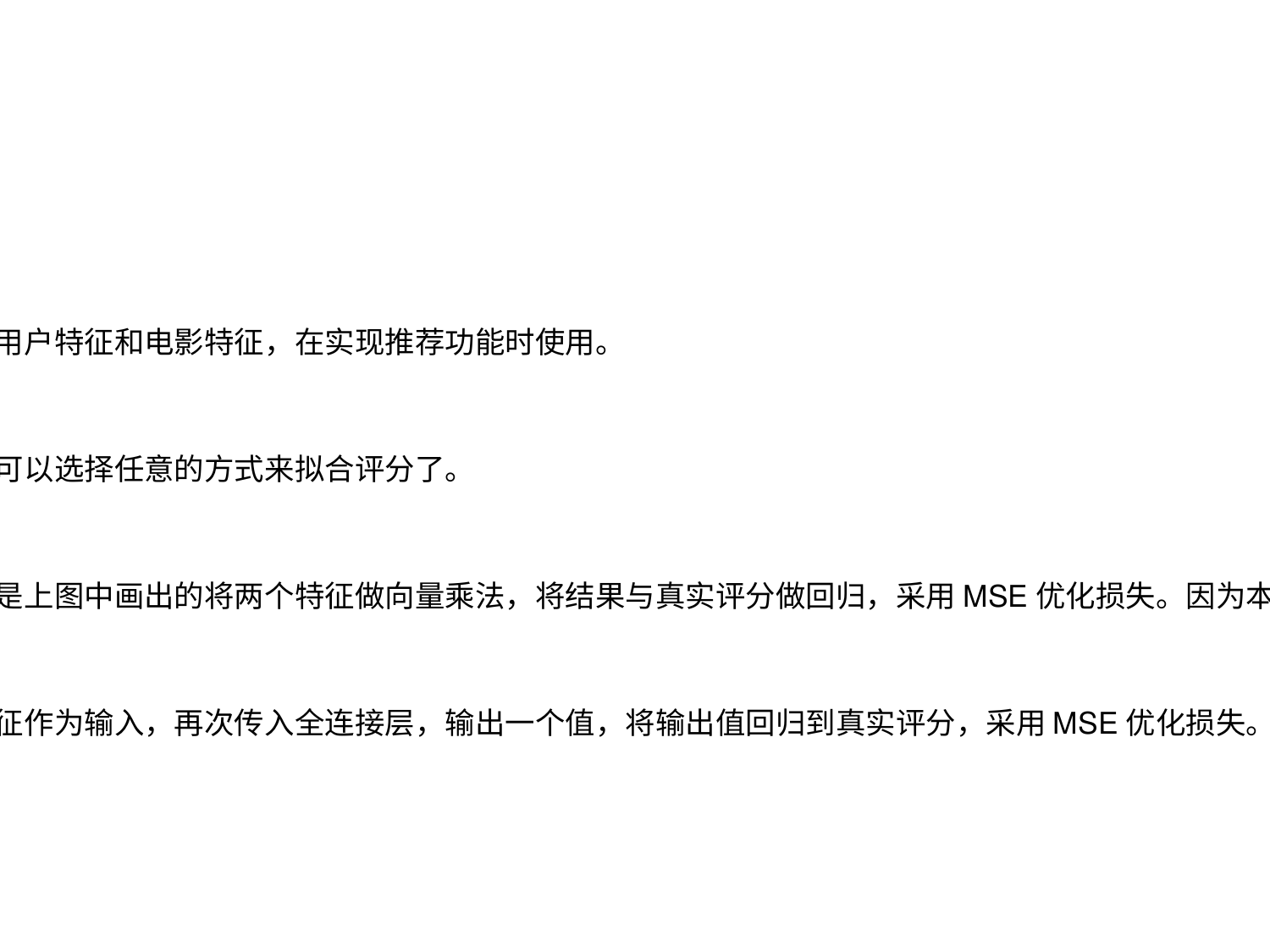

我们的目的就是要训练出用户特征和电影特征，在实现推荐功能时使用。

得到这两个特征以后，就可以选择任意的方式来拟合评分了。

我使用了两种方式，一个是上图中画出的将两个特征做向量乘法，将结果与真实评分做回归，采用MSE优化损失。因为本质上这是一个回归问题。

另一种方式是，将两个特征作为输入，再次传入全连接层，输出一个值，将输出值回归到真实评分，采用MSE优化损失。